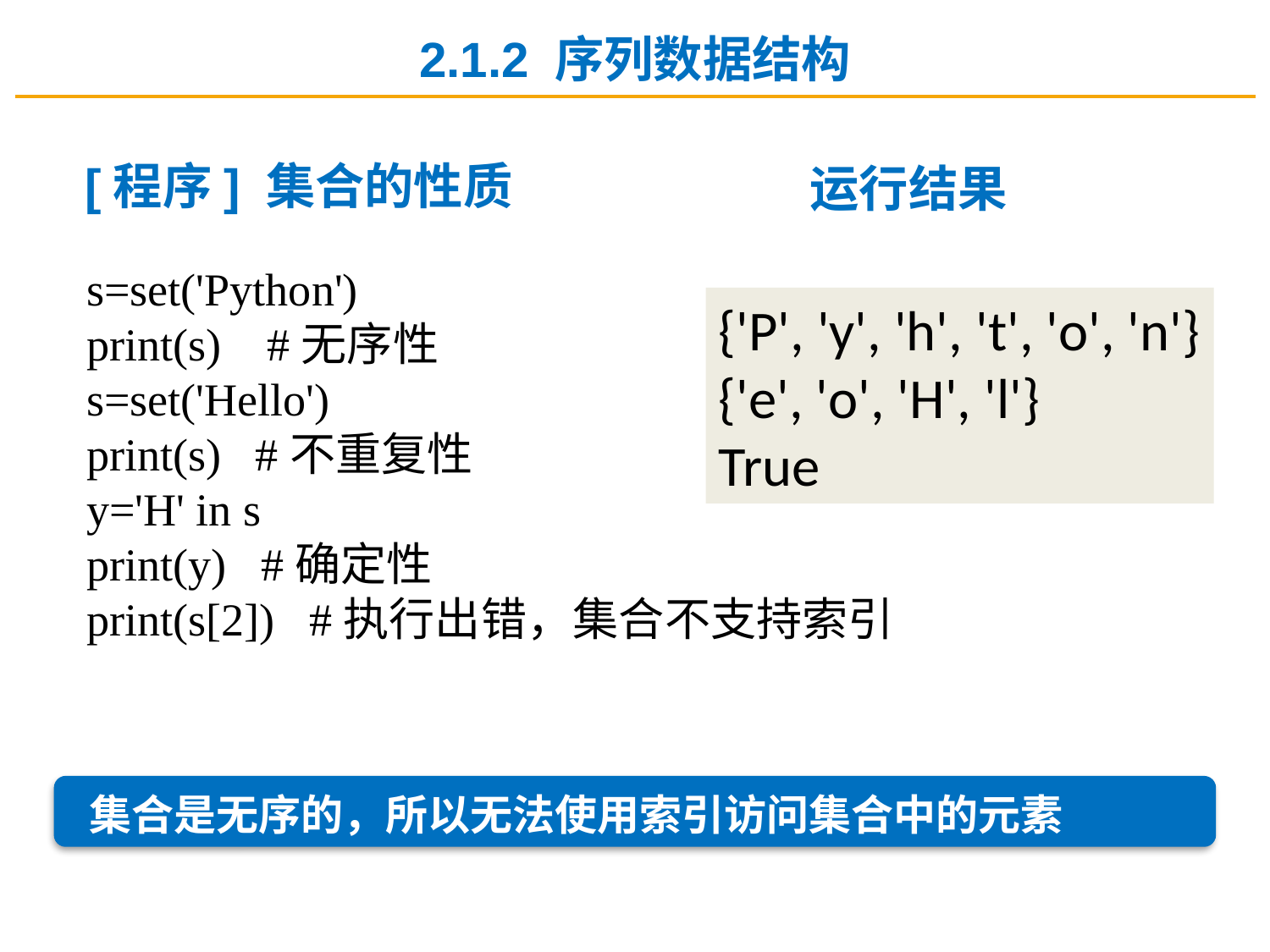

2.1.2 序列数据结构
[程序] 集合的性质
运行结果
s=set('Python')
print(s)    #无序性
s=set('Hello')
print(s)   #不重复性
y='H' in s
print(y)   #确定性
print(s[2])   #执行出错，集合不支持索引
{'P', 'y', 'h', 't', 'o', 'n'}
{'e', 'o', 'H', 'l'}
True

集合是无序的，所以无法使用索引访问集合中的元素